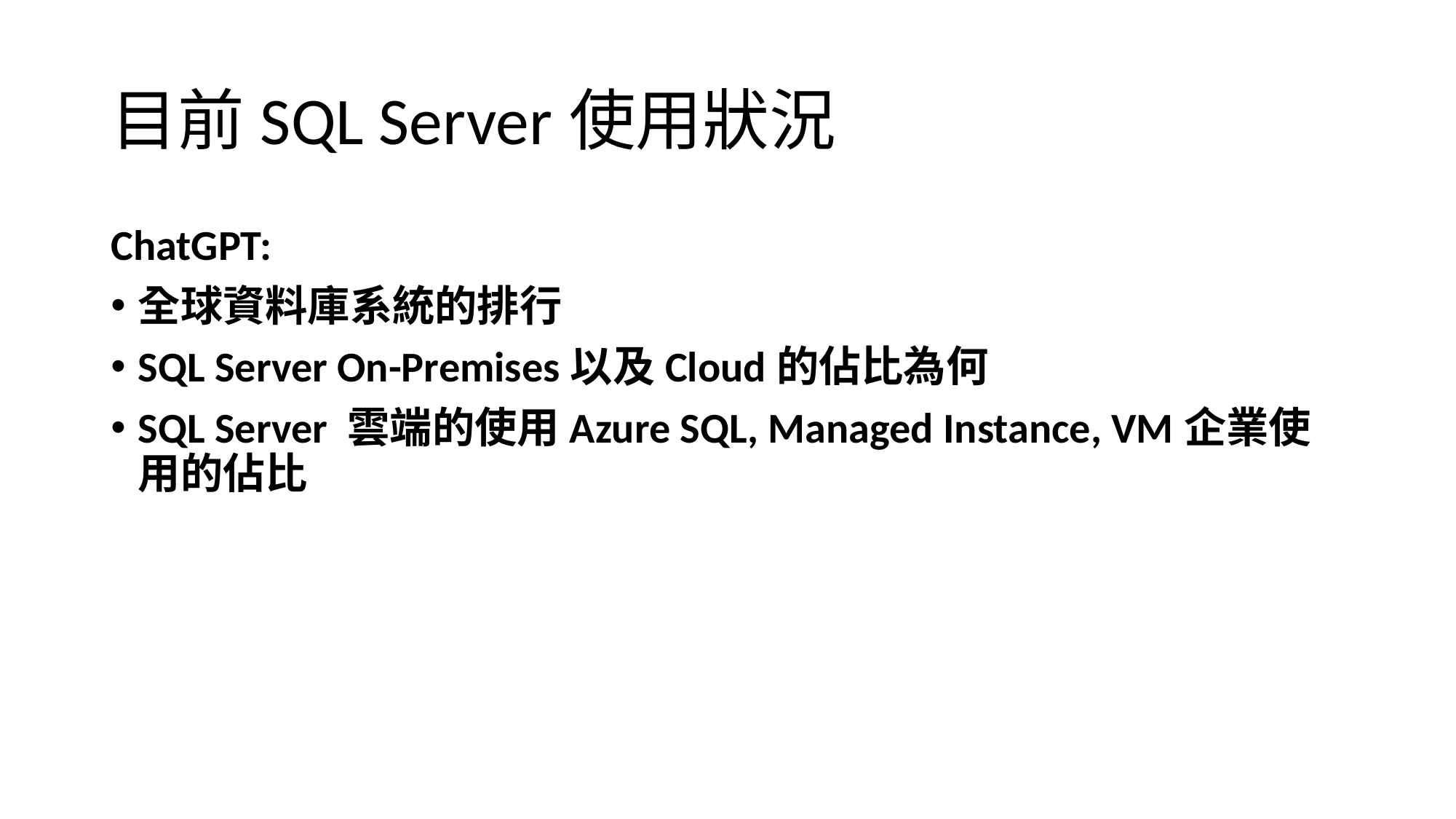

# 目前SQL Server使用狀況
ChatGPT:
全球資料庫系統的排行
SQL Server On-Premises以及Cloud的佔比為何
SQL Server 雲端的使用Azure SQL, Managed Instance, VM企業使用的佔比